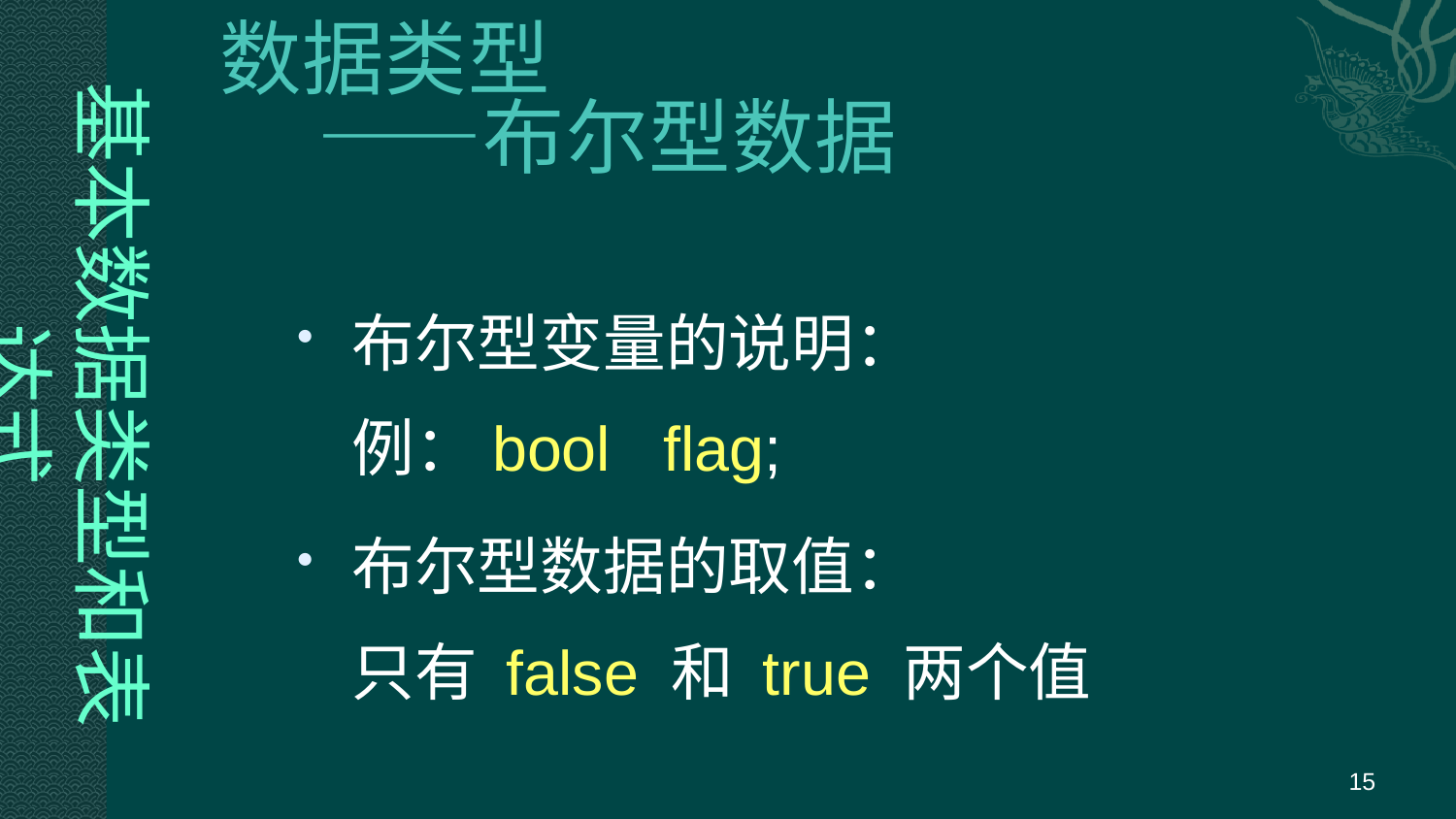

# 数据类型 ——布尔型数据
基本数据类型和表达式
布尔型变量的说明：
例：bool   flag;
布尔型数据的取值：
只有 false 和 true 两个值
15